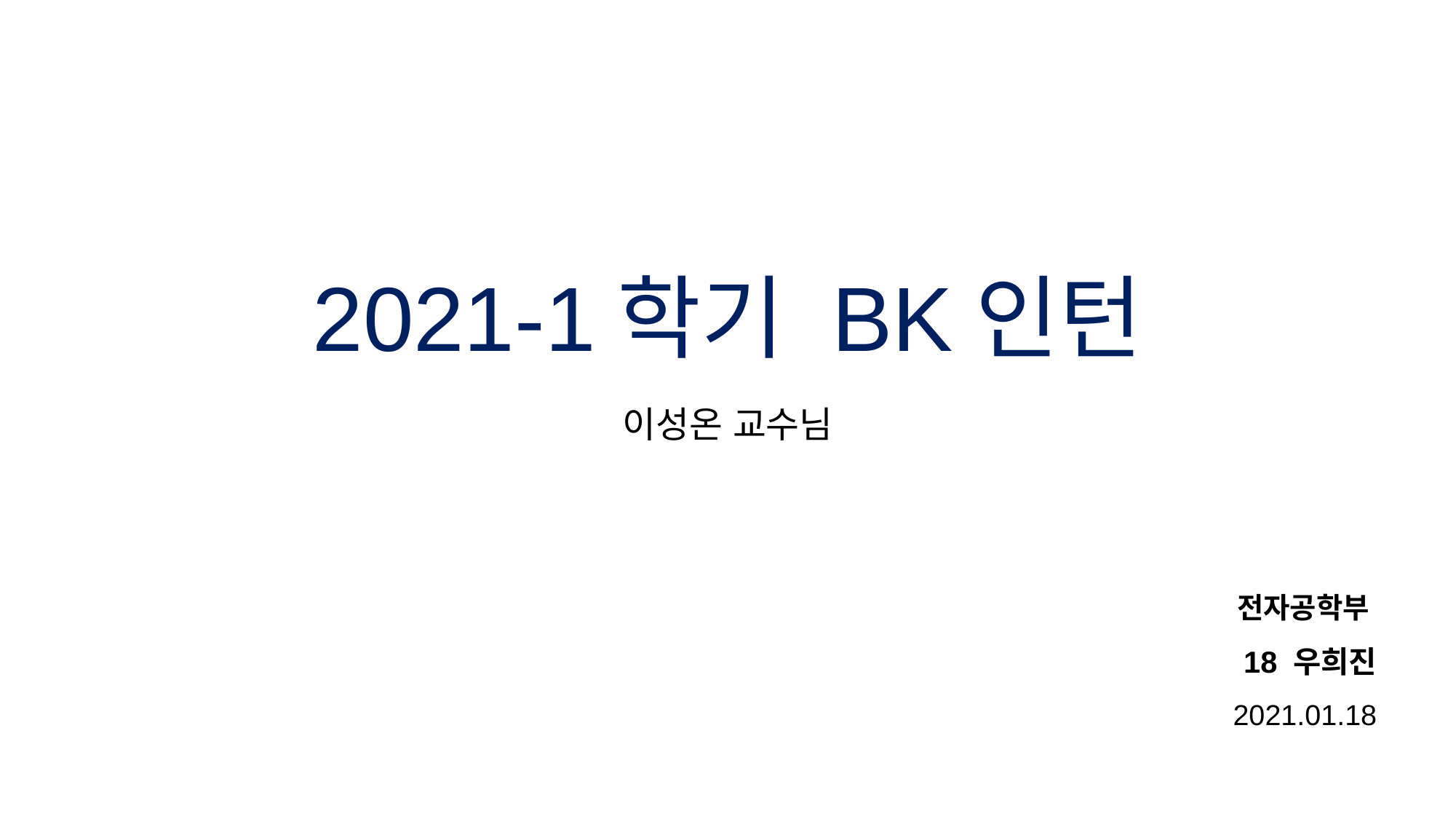

# 2021-1학기 BK인턴
이성온 교수님
전자공학부
18 우희진
2021.01.18